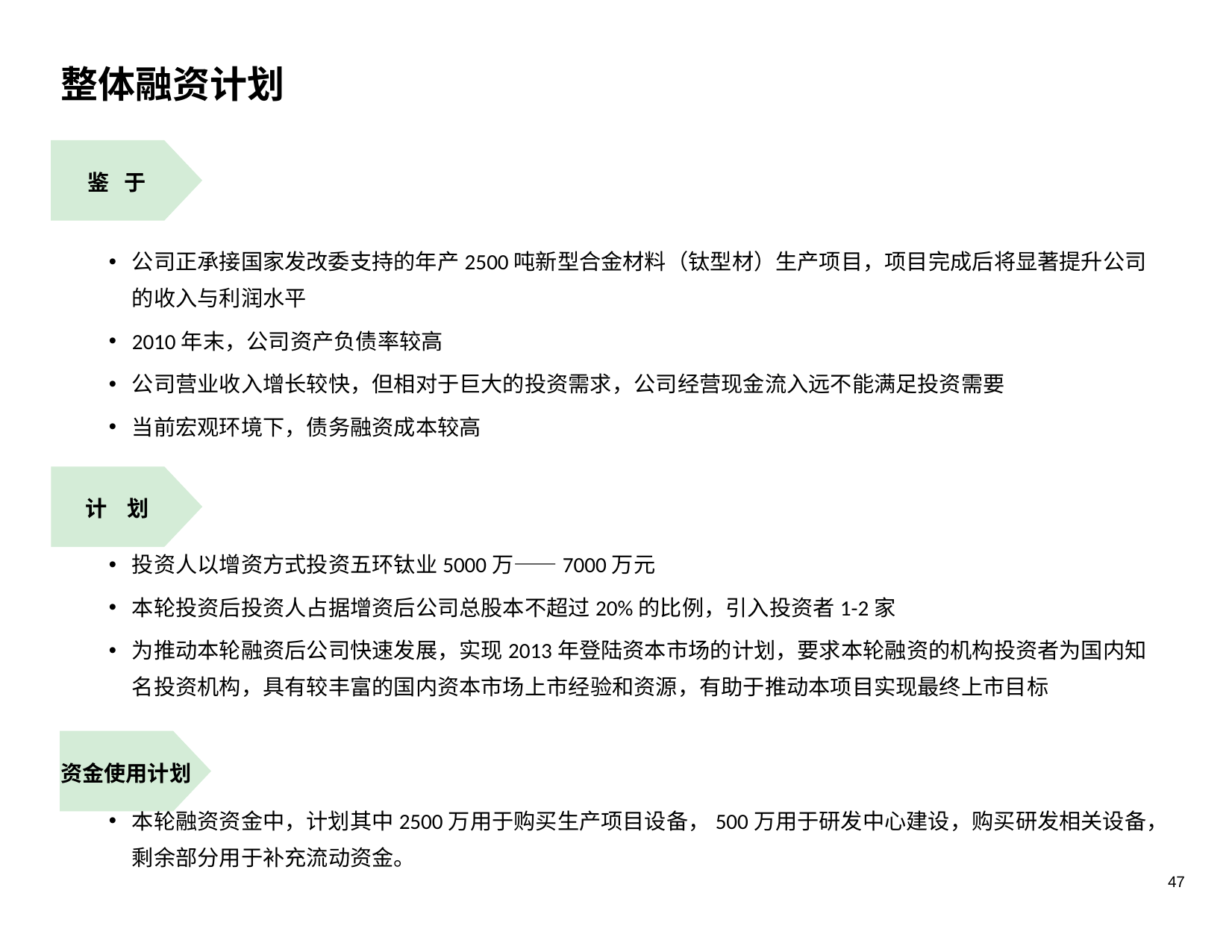

整体融资计划
鉴   于
鉴于：

公司正承接国家发改委支持的年产2500吨新型合金材料（钛型材）生产项目，项目完成后将显著提升公司的收入与利润水平
2010年末，公司资产负债率较高
公司营业收入增长较快，但相对于巨大的投资需求，公司经营现金流入远不能满足投资需要
当前宏观环境下，债务融资成本较高

投资人以增资方式投资五环钛业5000万——7000万元
本轮投资后投资人占据增资后公司总股本不超过20%的比例，引入投资者1-2家
为推动本轮融资后公司快速发展，实现2013年登陆资本市场的计划，要求本轮融资的机构投资者为国内知名投资机构，具有较丰富的国内资本市场上市经验和资源，有助于推动本项目实现最终上市目标

本轮融资资金中，计划其中2500万用于购买生产项目设备，500万用于研发中心建设，购买研发相关设备，剩余部分用于补充流动资金。

计    划
资金使用计划
47